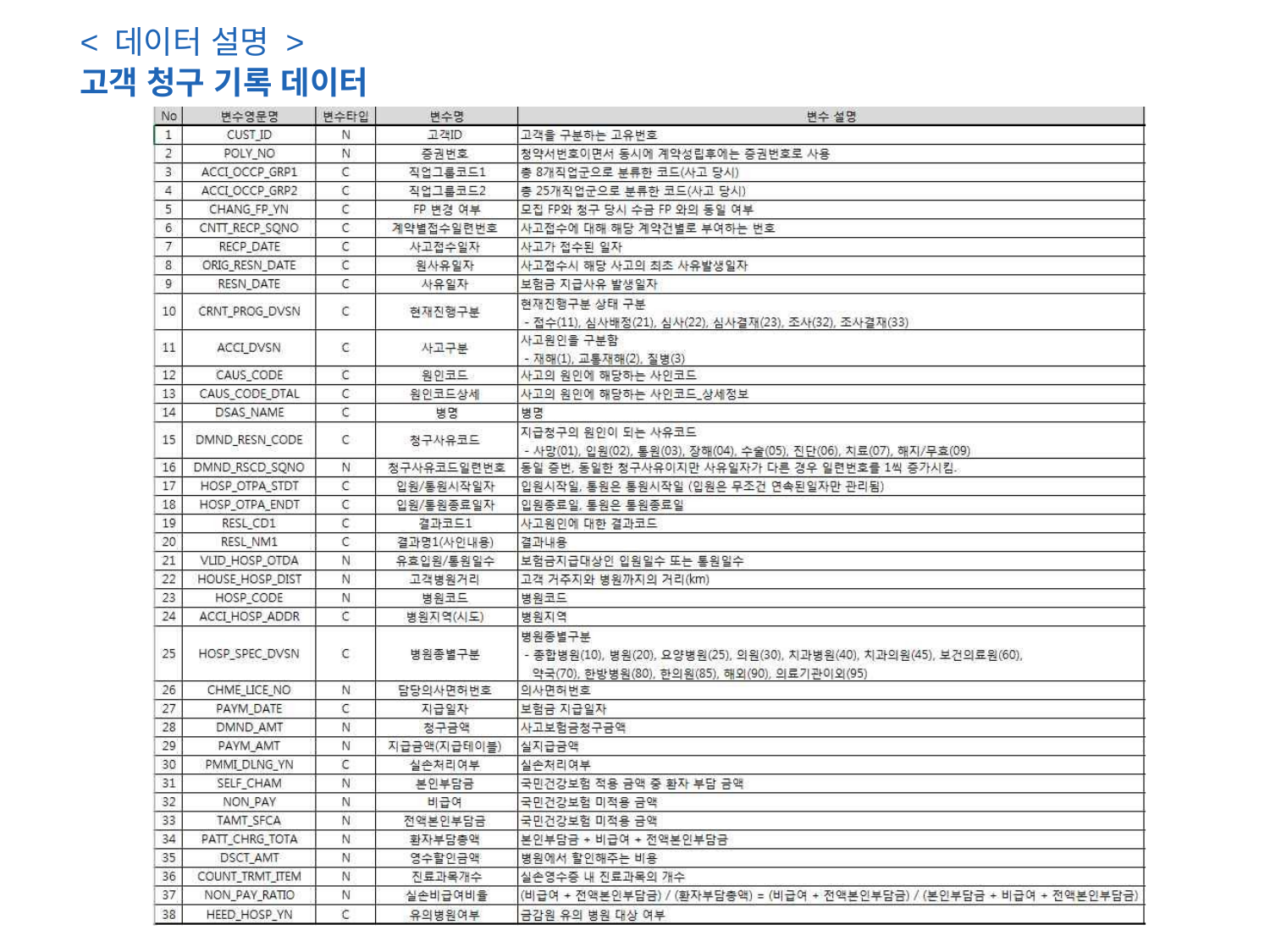

< 데이터 설명 >
고객 청구 기록 데이터